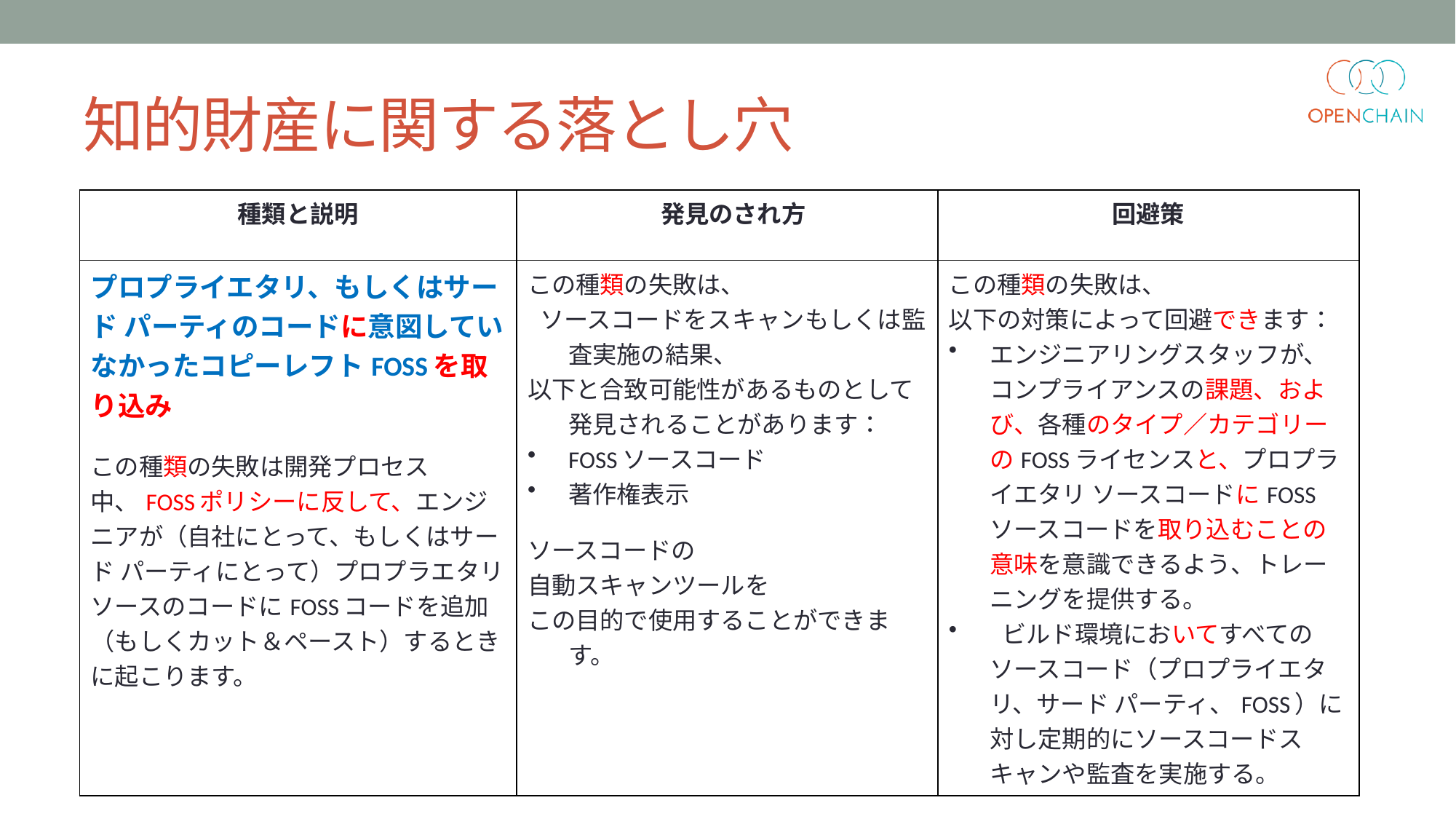

# 知的財産に関する落とし穴
| 種類と説明 | 発見のされ方 | 回避策 |
| --- | --- | --- |
| プロプライエタリ、もしくはサード パーティのコードに意図していなかったコピーレフトFOSSを取り込み この種類の失敗は開発プロセス中、FOSSポリシーに反して、エンジニアが（自社にとって、もしくはサード パーティにとって）プロプラエタリソースのコードにFOSSコードを追加（もしくカット＆ペースト）するときに起こります。 | この種類の失敗は、 ソースコードをスキャンもしくは監査実施の結果、 以下と合致可能性があるものとして発見されることがあります： FOSSソースコード 著作権表示 ソースコードの 自動スキャンツールを この目的で使用することができます。 | この種類の失敗は、 以下の対策によって回避できます： エンジニアリングスタッフが、コンプライアンスの課題、および、各種のタイプ／カテゴリーのFOSSライセンスと、プロプライエタリ ソースコードにFOSSソースコードを取り込むことの意味を意識できるよう、トレーニングを提供する。 ビルド環境においてすべてのソースコード（プロプライエタリ、サード パーティ、FOSS）に対し定期的にソースコードスキャンや監査を実施する。 |